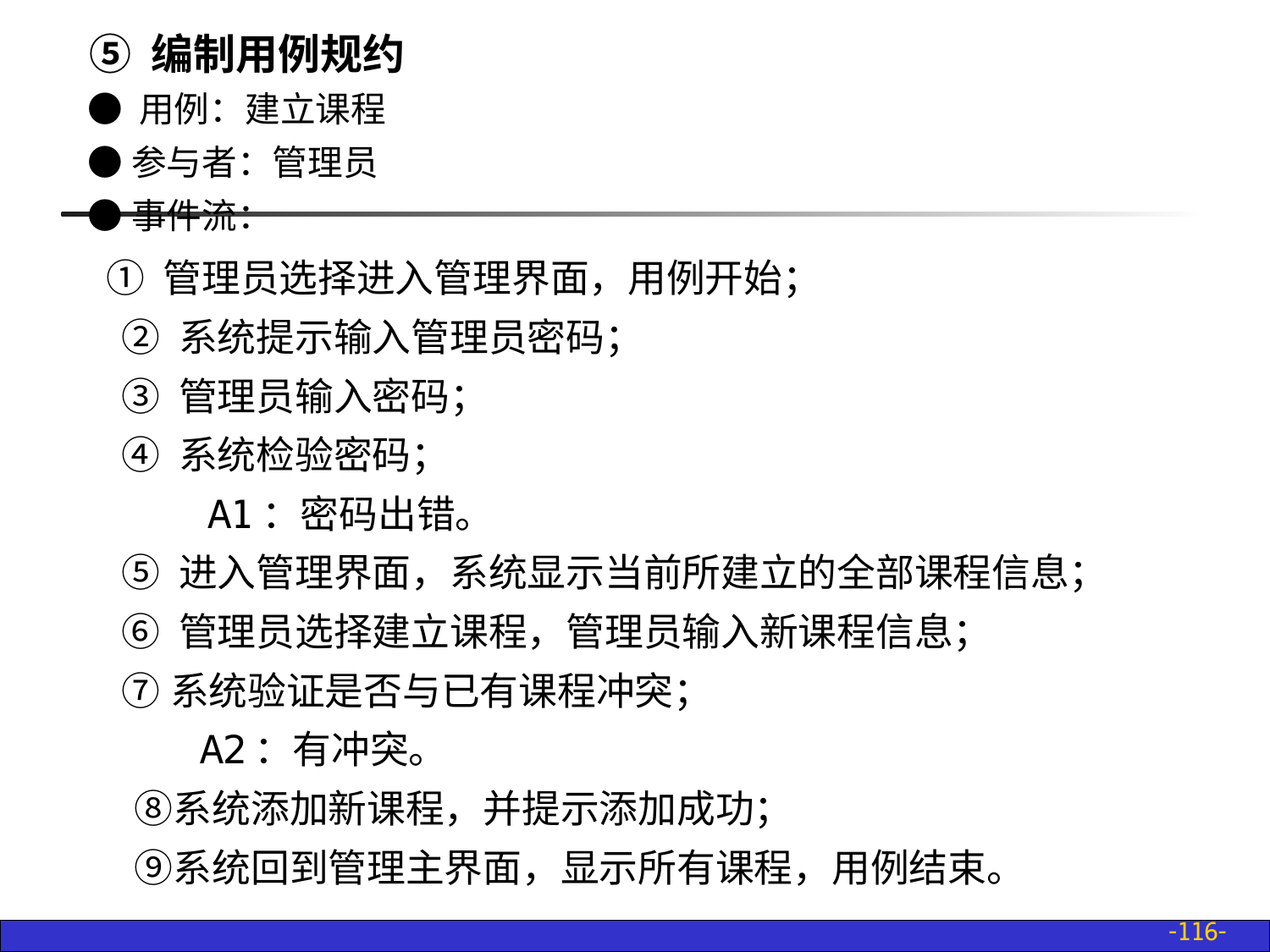

⑤ 编制用例规约
● 用例：建立课程
●参与者：管理员
●事件流：
  ① 管理员选择进入管理界面，用例开始；
    ② 系统提示输入管理员密码；
    ③ 管理员输入密码；
    ④ 系统检验密码；
          A1：密码出错。
    ⑤ 进入管理界面，系统显示当前所建立的全部课程信息；
    ⑥ 管理员选择建立课程，管理员输入新课程信息；
    ⑦系统验证是否与已有课程冲突；
　　   A2：有冲突。
　 ⑧系统添加新课程，并提示添加成功；
　 ⑨系统回到管理主界面，显示所有课程，用例结束。
-116-